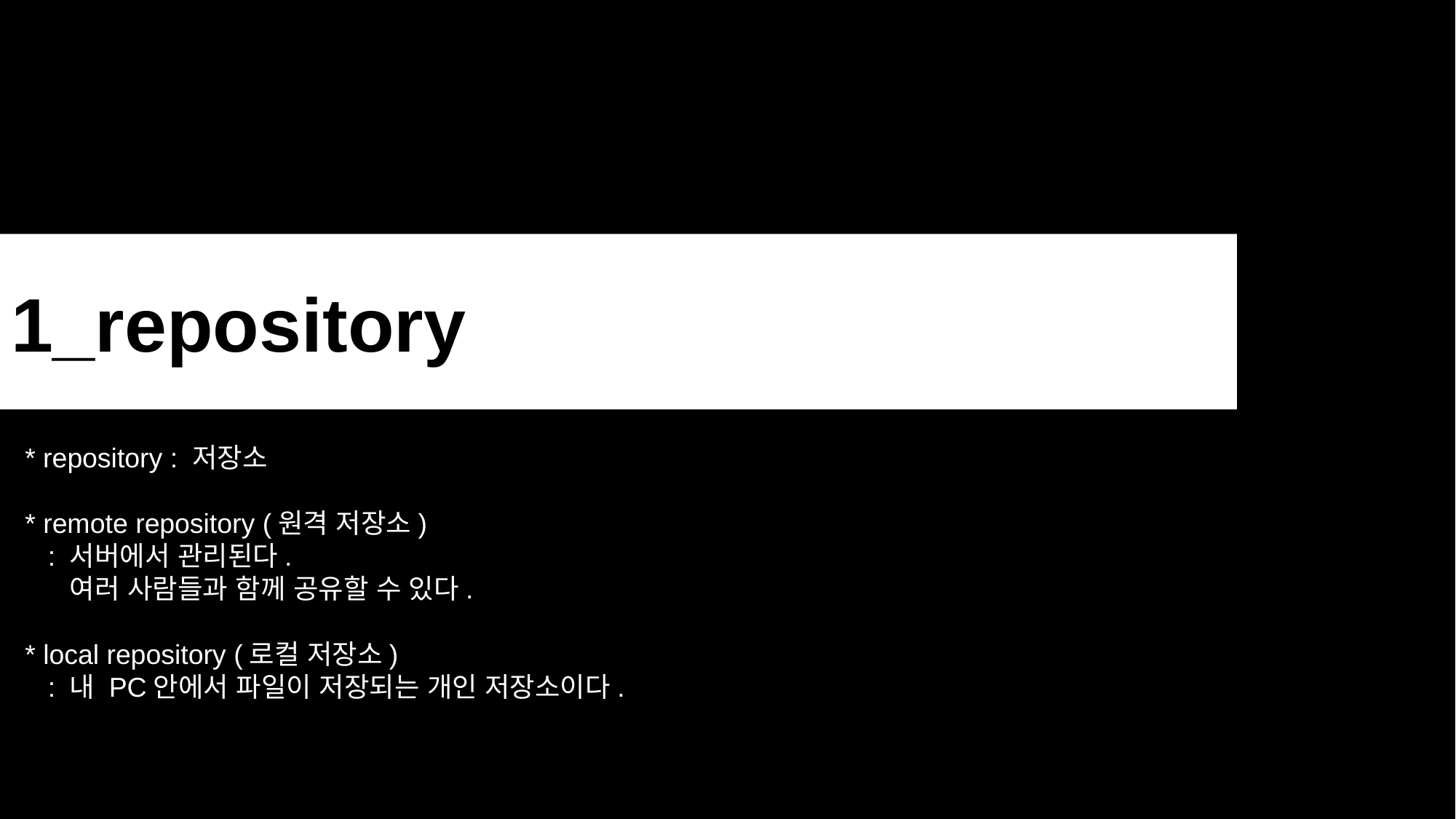

# 1_repository
* repository : 저장소

* remote repository (원격 저장소)
   : 서버에서 관리된다.
     여러 사람들과 함께 공유할 수 있다.

* local repository (로컬 저장소)
   : 내 PC안에서 파일이 저장되는 개인 저장소이다.